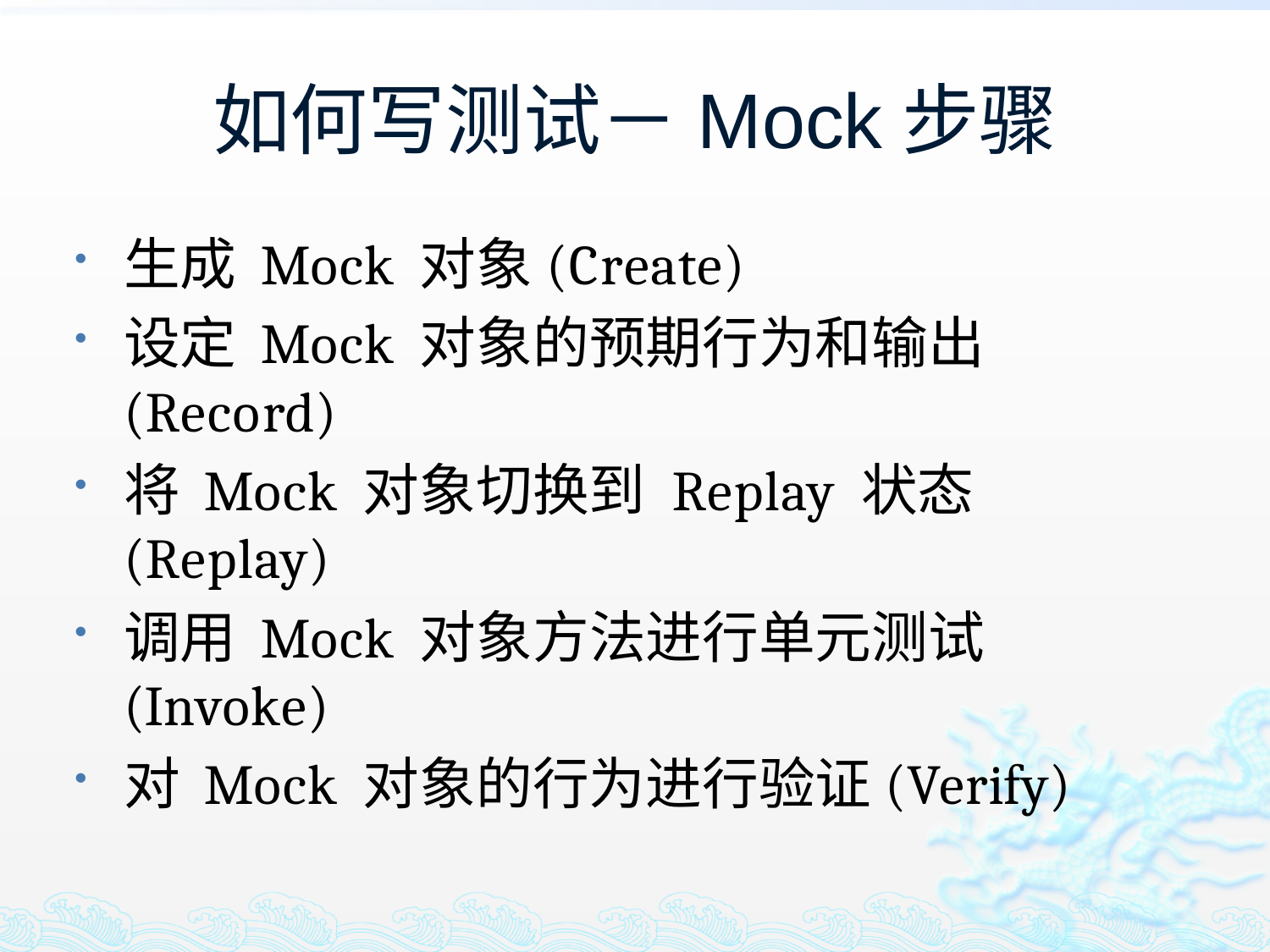

# 如何写测试－Mock步骤
生成 Mock 对象(Create)
设定 Mock 对象的预期行为和输出(Record)
将 Mock 对象切换到 Replay 状态(Replay)
调用 Mock 对象方法进行单元测试(Invoke)
对 Mock 对象的行为进行验证(Verify)